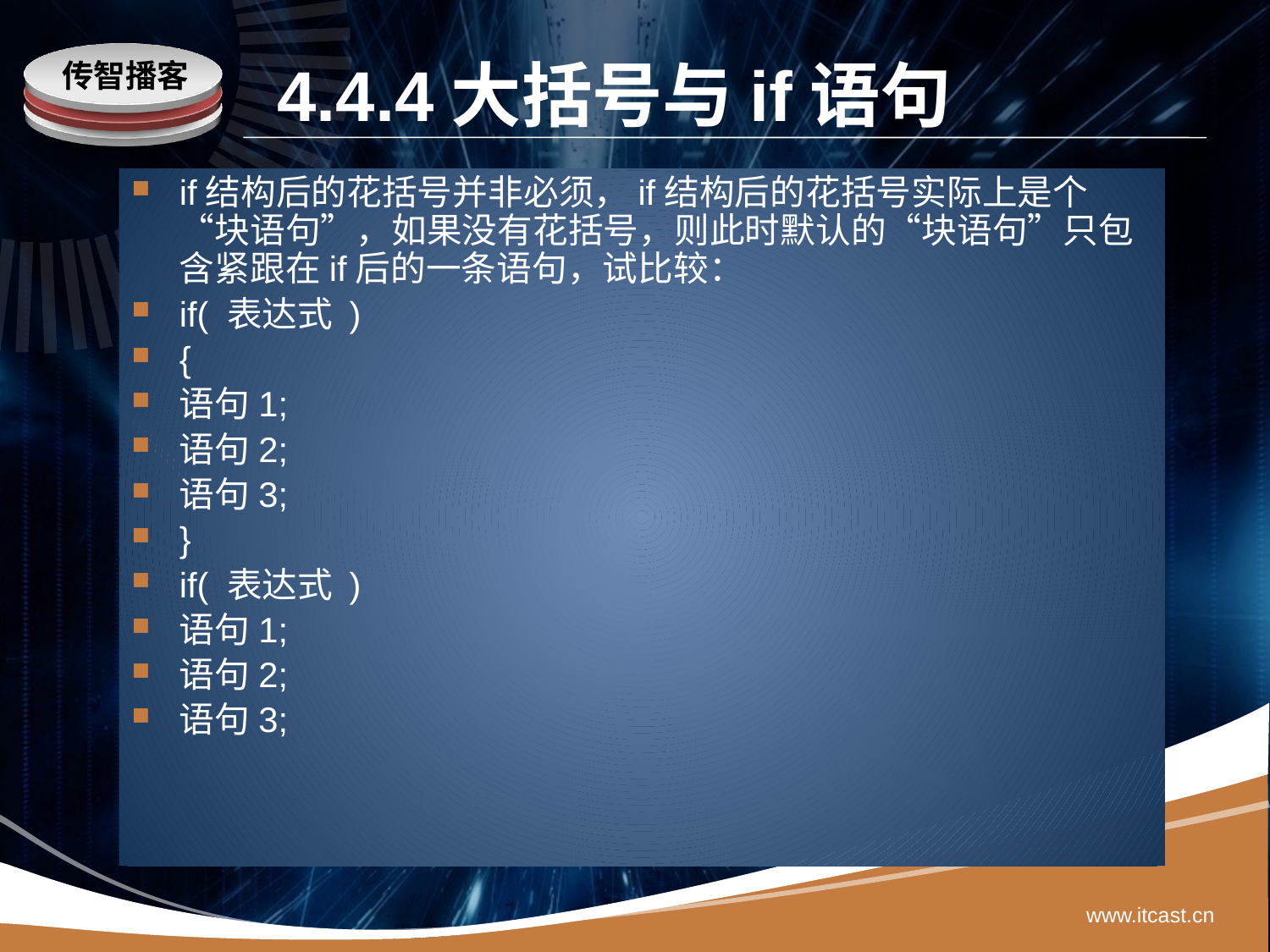

# 4.4.4大括号与if语句
if结构后的花括号并非必须，if结构后的花括号实际上是个“块语句”，如果没有花括号，则此时默认的“块语句”只包含紧跟在if后的一条语句，试比较：
if( 表达式 )
{
语句1;
语句2;
语句3;
}
if( 表达式 )
语句1;
语句2;
语句3;
www.itcast.cn